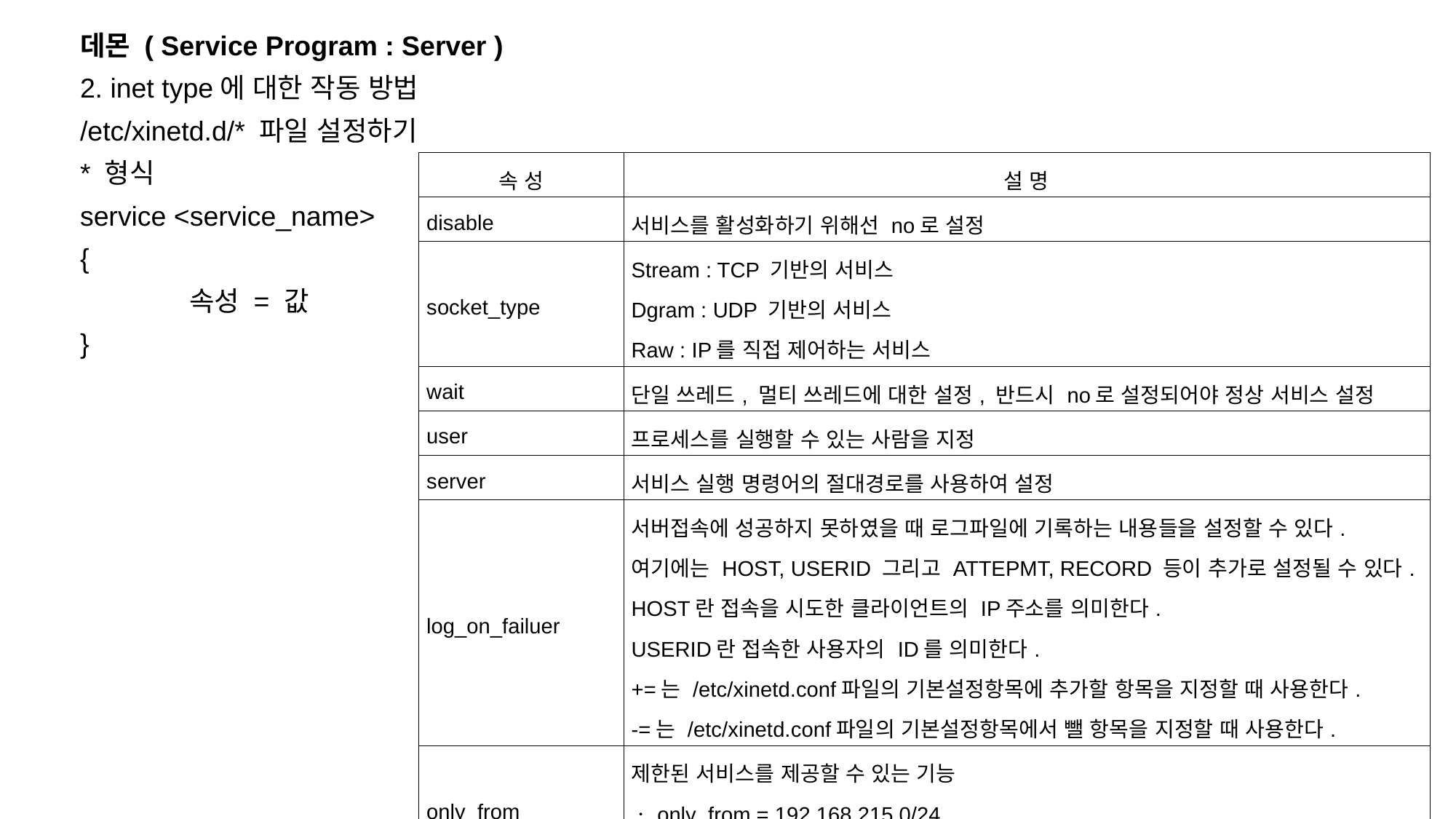

데몬 ( Service Program : Server )
2. inet type에 대한 작동 방법
/etc/xinetd.d/* 파일 설정하기
* 형식
service <service_name>
{
	속성 = 값
}

| 속 성 | 설 명 |
| --- | --- |
| disable | 서비스를 활성화하기 위해선 no로 설정 |
| socket\_type | Stream : TCP 기반의 서비스 Dgram : UDP 기반의 서비스 Raw : IP를 직접 제어하는 서비스 |
| wait | 단일 쓰레드, 멀티 쓰레드에 대한 설정, 반드시 no로 설정되어야 정상 서비스 설정 |
| user | 프로세스를 실행할 수 있는 사람을 지정 |
| server | 서비스 실행 명령어의 절대경로를 사용하여 설정 |
| log\_on\_failuer | 서버접속에 성공하지 못하였을 때 로그파일에 기록하는 내용들을 설정할 수 있다. 여기에는 HOST, USERID 그리고 ATTEPMT, RECORD 등이 추가로 설정될 수 있다. HOST란 접속을 시도한 클라이언트의 IP주소를 의미한다. USERID란 접속한 사용자의 ID를 의미한다. +=는 /etc/xinetd.conf파일의 기본설정항목에 추가할 항목을 지정할 때 사용한다. -=는 /etc/xinetd.conf파일의 기본설정항목에서 뺄 항목을 지정할 때 사용한다. |
| only\_from | 제한된 서비스를 제공할 수 있는 기능 ㆍonly\_from = 192.168.215.0/24 ㆍonly\_from = 192.168.215.10 192.168.215.30 |
| access\_times | 접속을 허용할 시간대(24시 기준)를 설정할 수 있는 기능 ㆍaccess\_times = 09:00-18:30 |